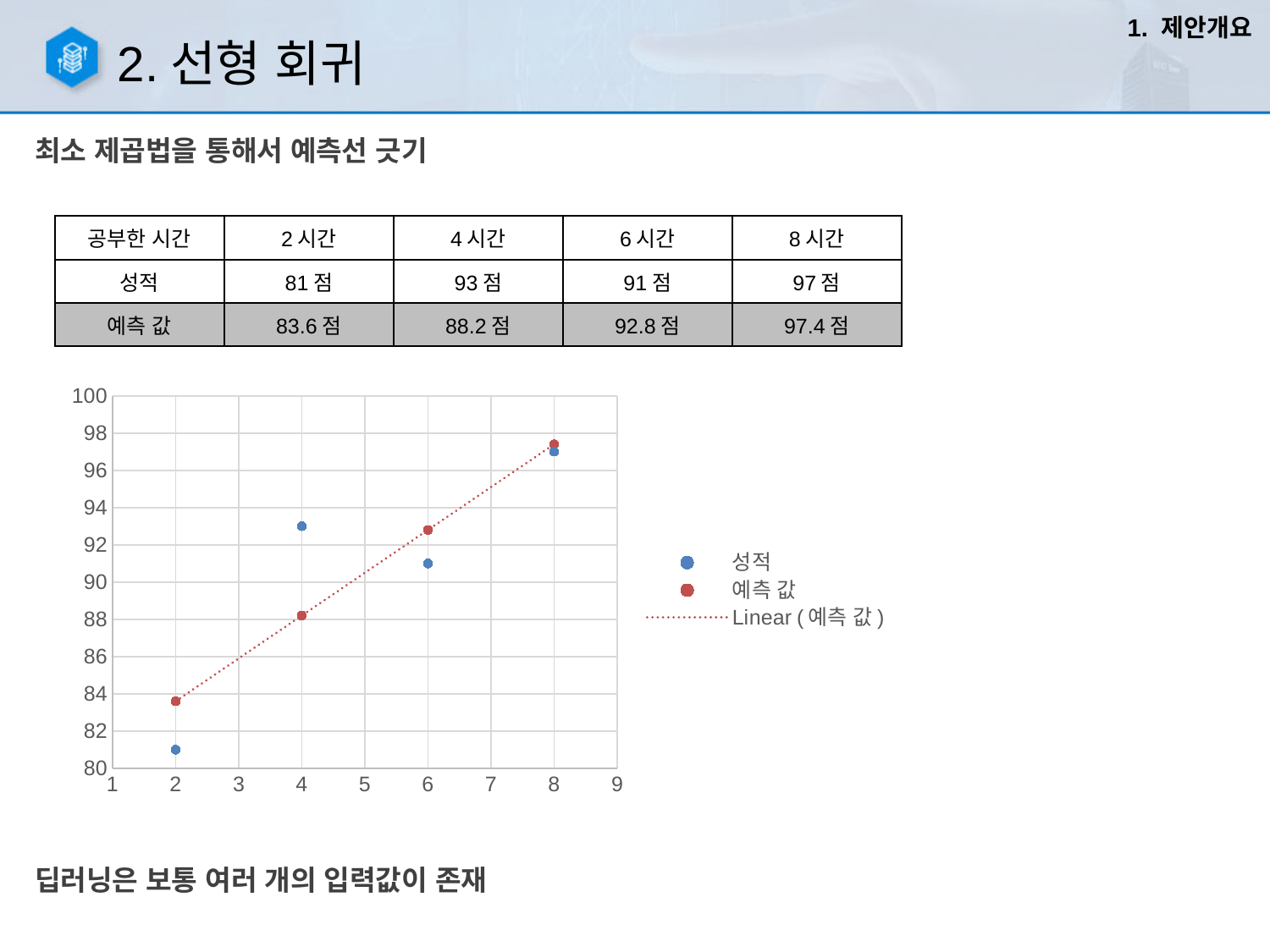

1. 제안개요
2.선형 회귀
최소 제곱법을 통해서 예측선 긋기
| 공부한 시간 | 2시간 | 4시간 | 6시간 | 8시간 |
| --- | --- | --- | --- | --- |
| 성적 | 81점 | 93점 | 91점 | 97점 |
| 예측 값 | 83.6점 | 88.2점 | 92.8점 | 97.4점 |

### Chart

| Category | 성적 | 예측 값 |
|---|---|---|
딥러닝은 보통 여러 개의 입력값이 존재